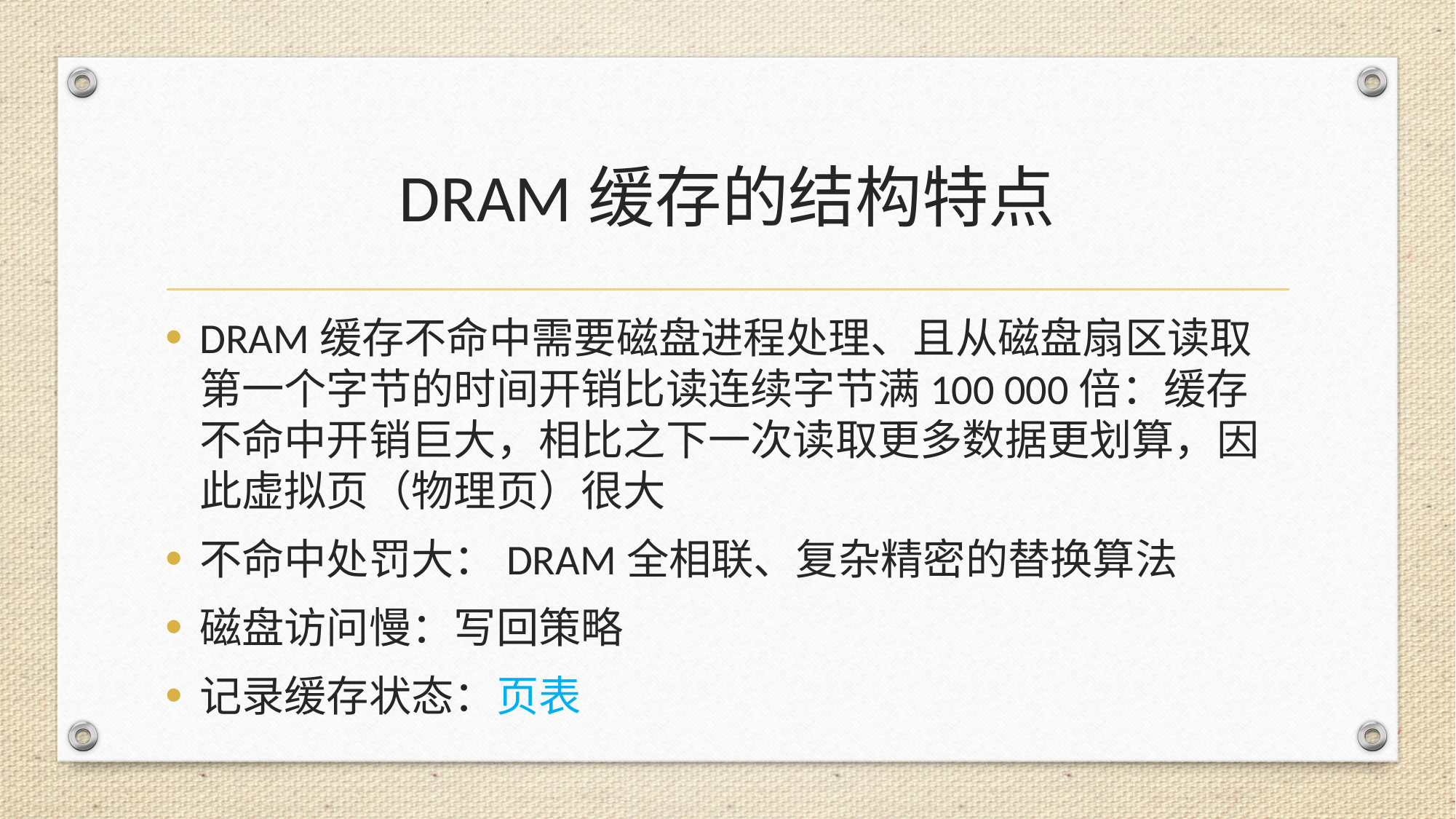

# DRAM缓存的结构特点
DRAM缓存不命中需要磁盘进程处理、且从磁盘扇区读取第一个字节的时间开销比读连续字节满100 000倍：缓存不命中开销巨大，相比之下一次读取更多数据更划算，因此虚拟页（物理页）很大
不命中处罚大：DRAM全相联、复杂精密的替换算法
磁盘访问慢：写回策略
记录缓存状态：页表